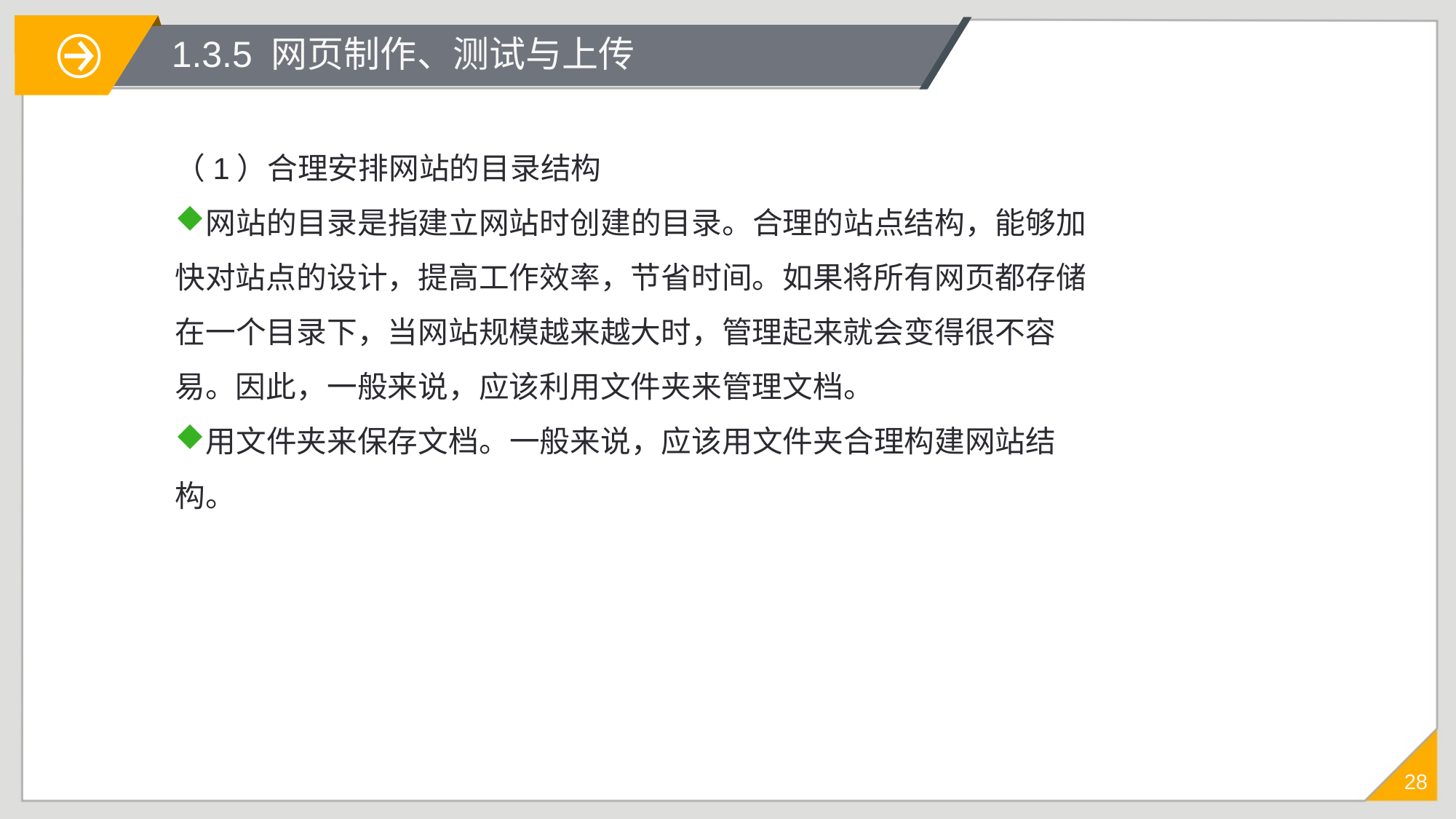

# 1.3.5 网页制作、测试与上传
（1）合理安排网站的目录结构
网站的目录是指建立网站时创建的目录。合理的站点结构，能够加快对站点的设计，提高工作效率，节省时间。如果将所有网页都存储在一个目录下，当网站规模越来越大时，管理起来就会变得很不容易。因此，一般来说，应该利用文件夹来管理文档。
用文件夹来保存文档。一般来说，应该用文件夹合理构建网站结构。